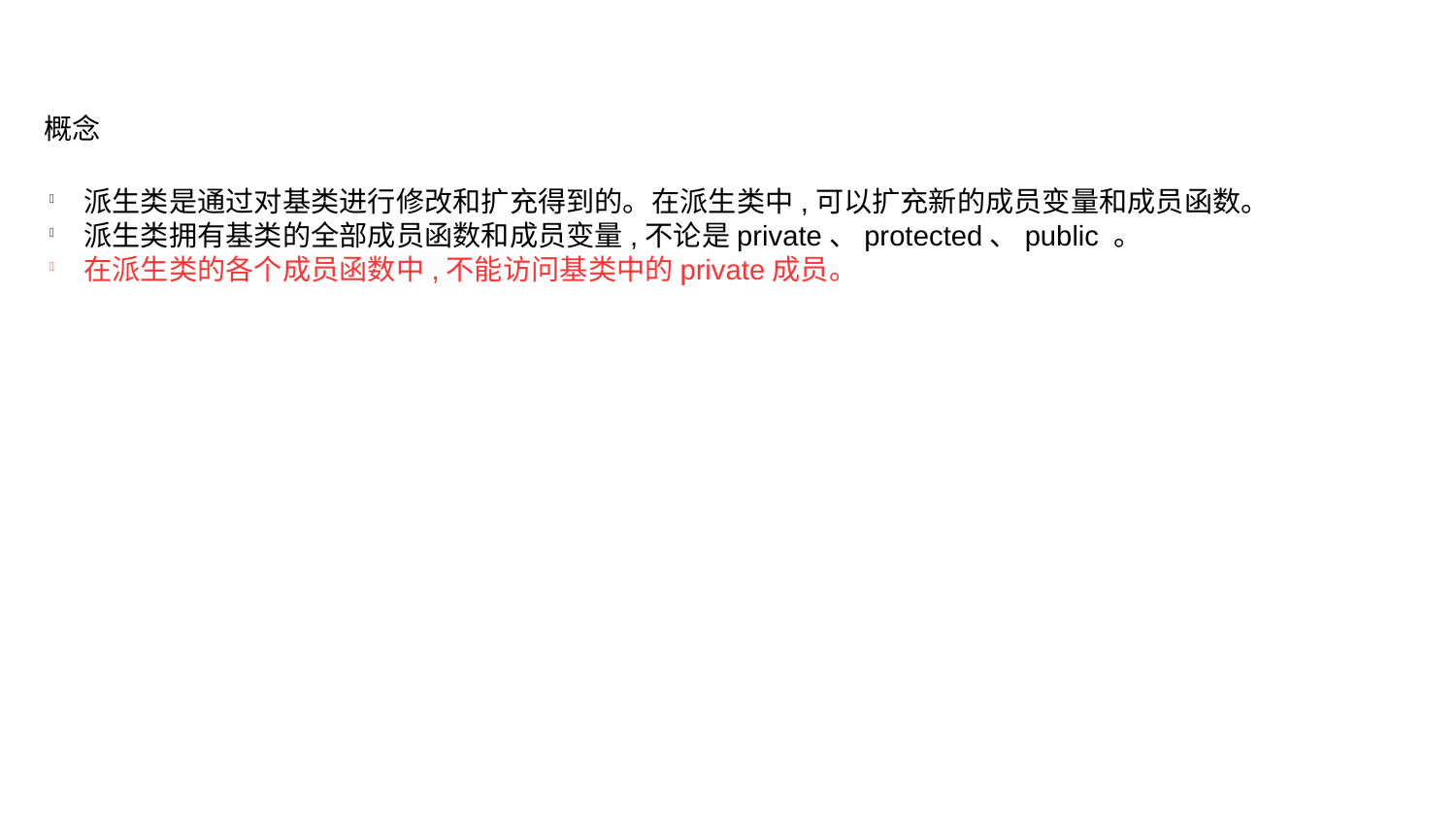

概念
派生类是通过对基类进行修改和扩充得到的。在派生类中,可以扩充新的成员变量和成员函数。
派生类拥有基类的全部成员函数和成员变量,不论是private、protected、public 。
在派生类的各个成员函数中,不能访问基类中的private成员。